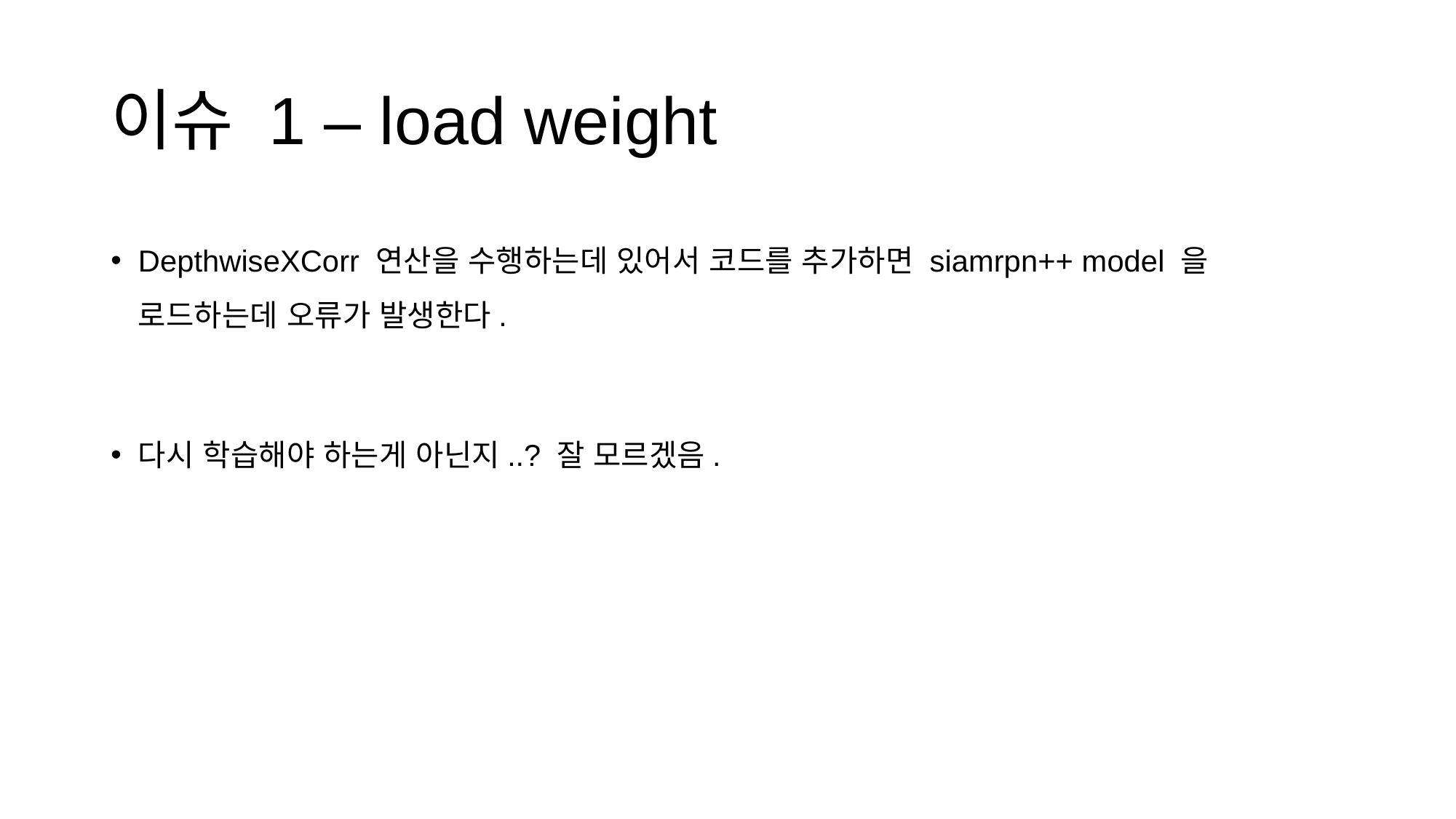

# 이슈 1 – load weight
DepthwiseXCorr 연산을 수행하는데 있어서 코드를 추가하면 siamrpn++ model 을 로드하는데 오류가 발생한다.

다시 학습해야 하는게 아닌지..? 잘 모르겠음.